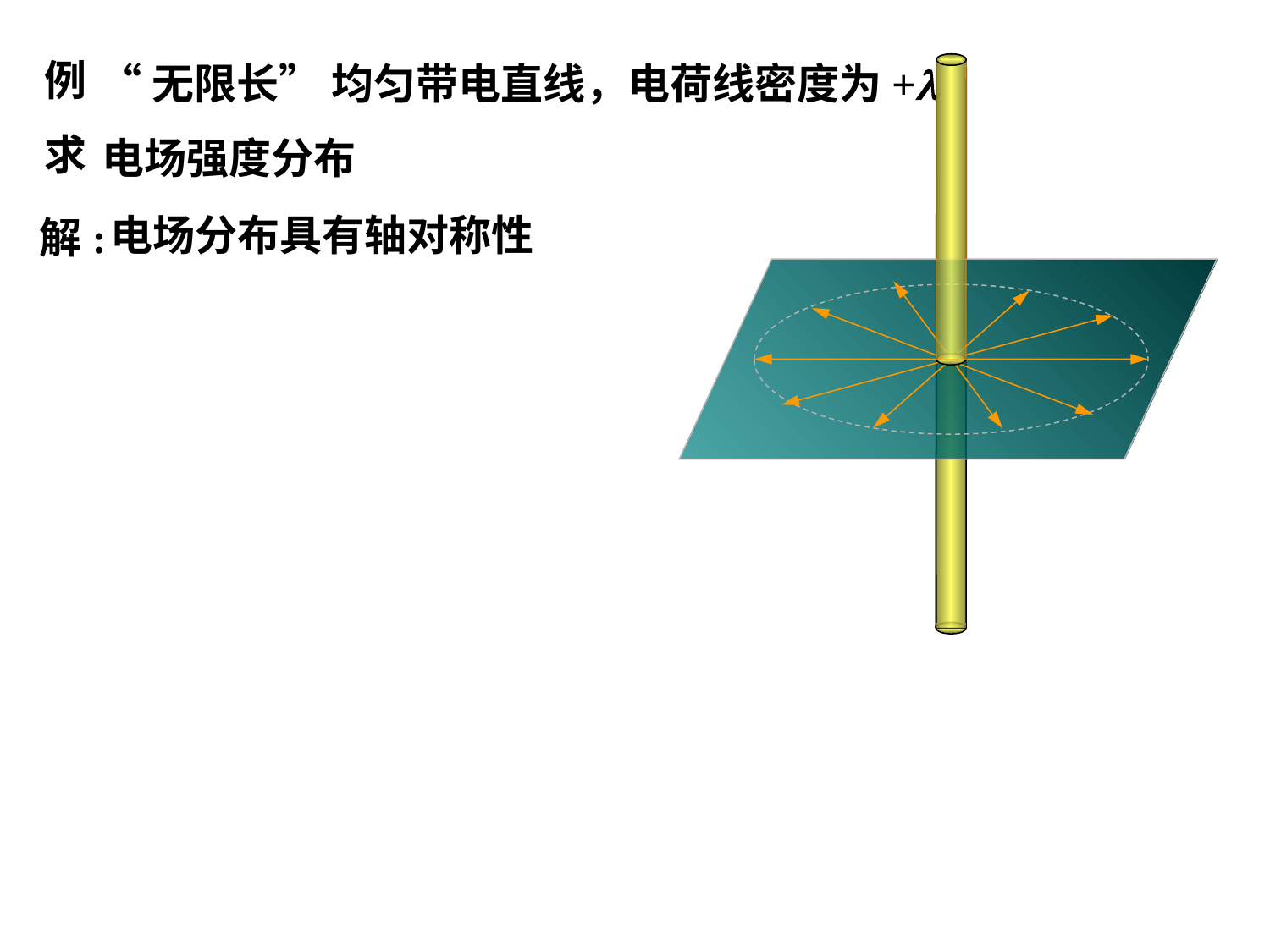

例
“无限长” 均匀带电直线，电荷线密度为+λ

求
电场强度分布
电场分布具有轴对称性
解: